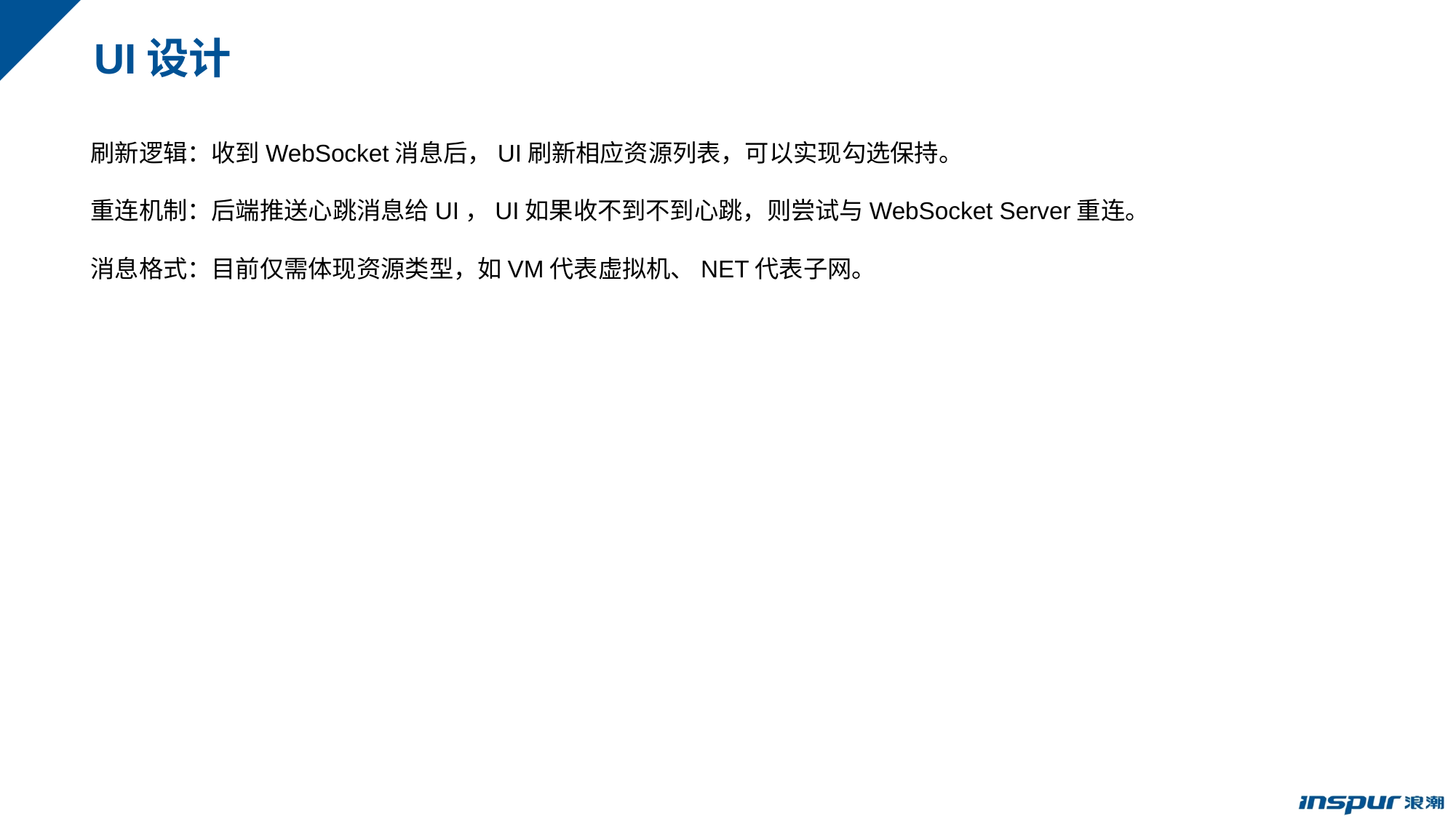

# UI设计
刷新逻辑：收到WebSocket消息后，UI刷新相应资源列表，可以实现勾选保持。

重连机制：后端推送心跳消息给UI，UI如果收不到不到心跳，则尝试与WebSocket Server重连。

消息格式：目前仅需体现资源类型，如VM代表虚拟机、NET代表子网。